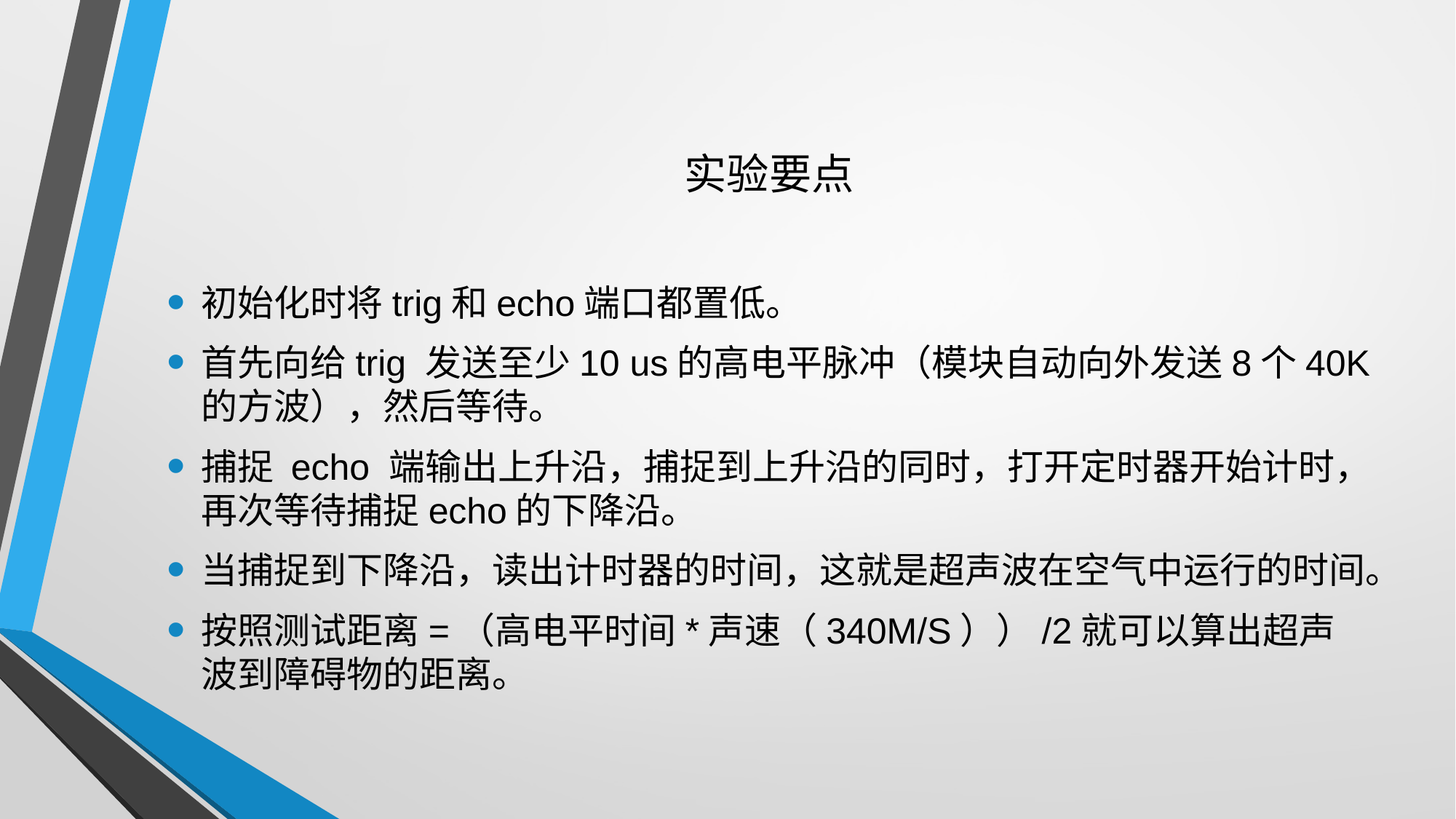

# 实验要点
初始化时将trig和echo端口都置低。
首先向给trig 发送至少10 us的高电平脉冲（模块自动向外发送8个40K的方波），然后等待。
捕捉 echo 端输出上升沿，捕捉到上升沿的同时，打开定时器开始计时，再次等待捕捉echo的下降沿。
当捕捉到下降沿，读出计时器的时间，这就是超声波在空气中运行的时间。
按照测试距离=（高电平时间*声速（340M/S））/2就可以算出超声波到障碍物的距离。